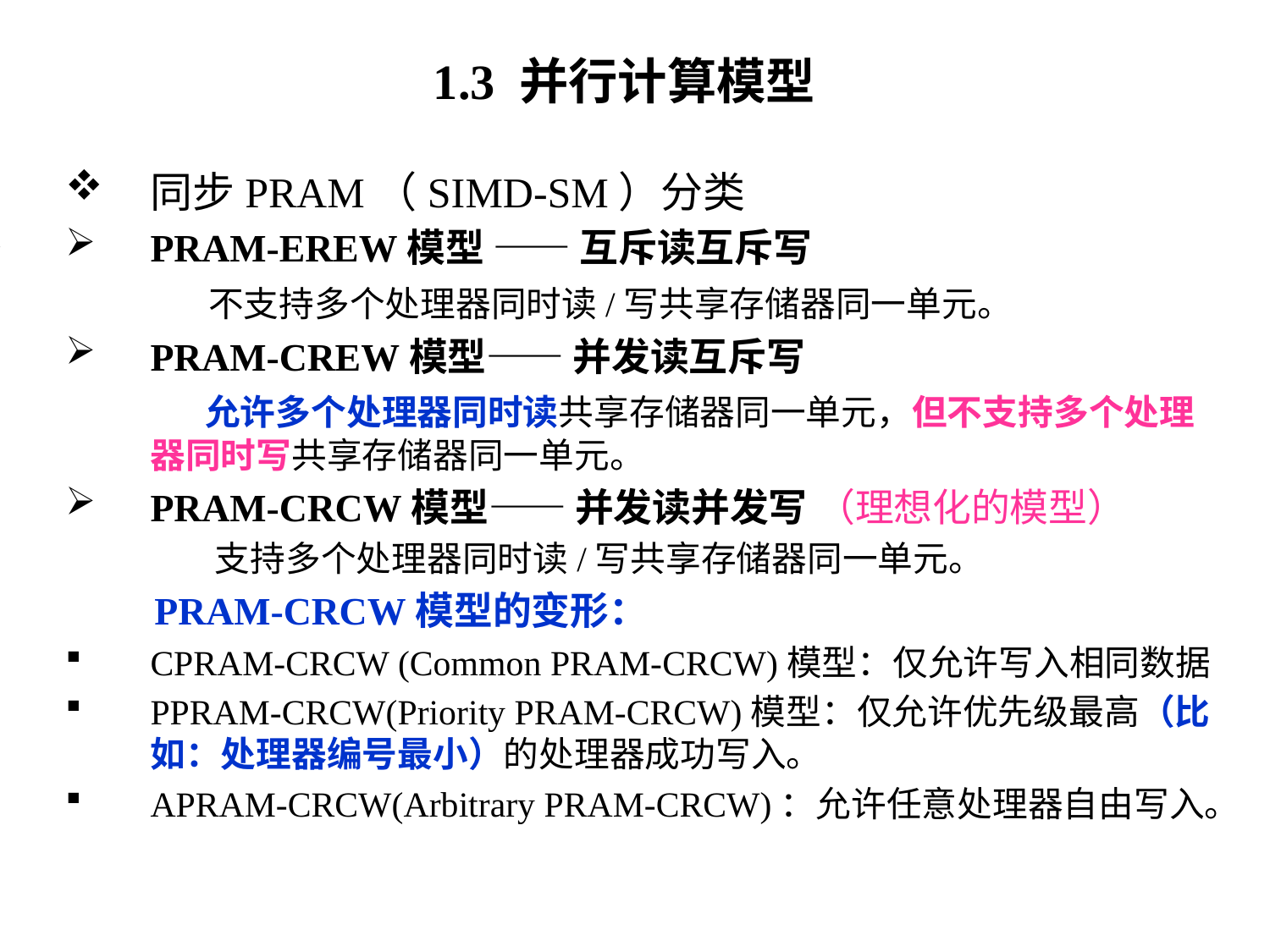

# 1.3 并行计算模型
同步PRAM（SIMD-SM）分类
PRAM-EREW模型 —— 互斥读互斥写
               不支持多个处理器同时读/写共享存储器同一单元。
PRAM-CREW模型—— 并发读互斥写
               允许多个处理器同时读共享存储器同一单元，但不支持多个处理器同时写共享存储器同一单元。
PRAM-CRCW模型—— 并发读并发写 （理想化的模型）
                  支持多个处理器同时读/写共享存储器同一单元。
          PRAM-CRCW模型的变形：
CPRAM-CRCW (Common PRAM-CRCW)模型：仅允许写入相同数据
PPRAM-CRCW(Priority PRAM-CRCW)模型：仅允许优先级最高（比如：处理器编号最小）的处理器成功写入。
APRAM-CRCW(Arbitrary PRAM-CRCW)：允许任意处理器自由写入。